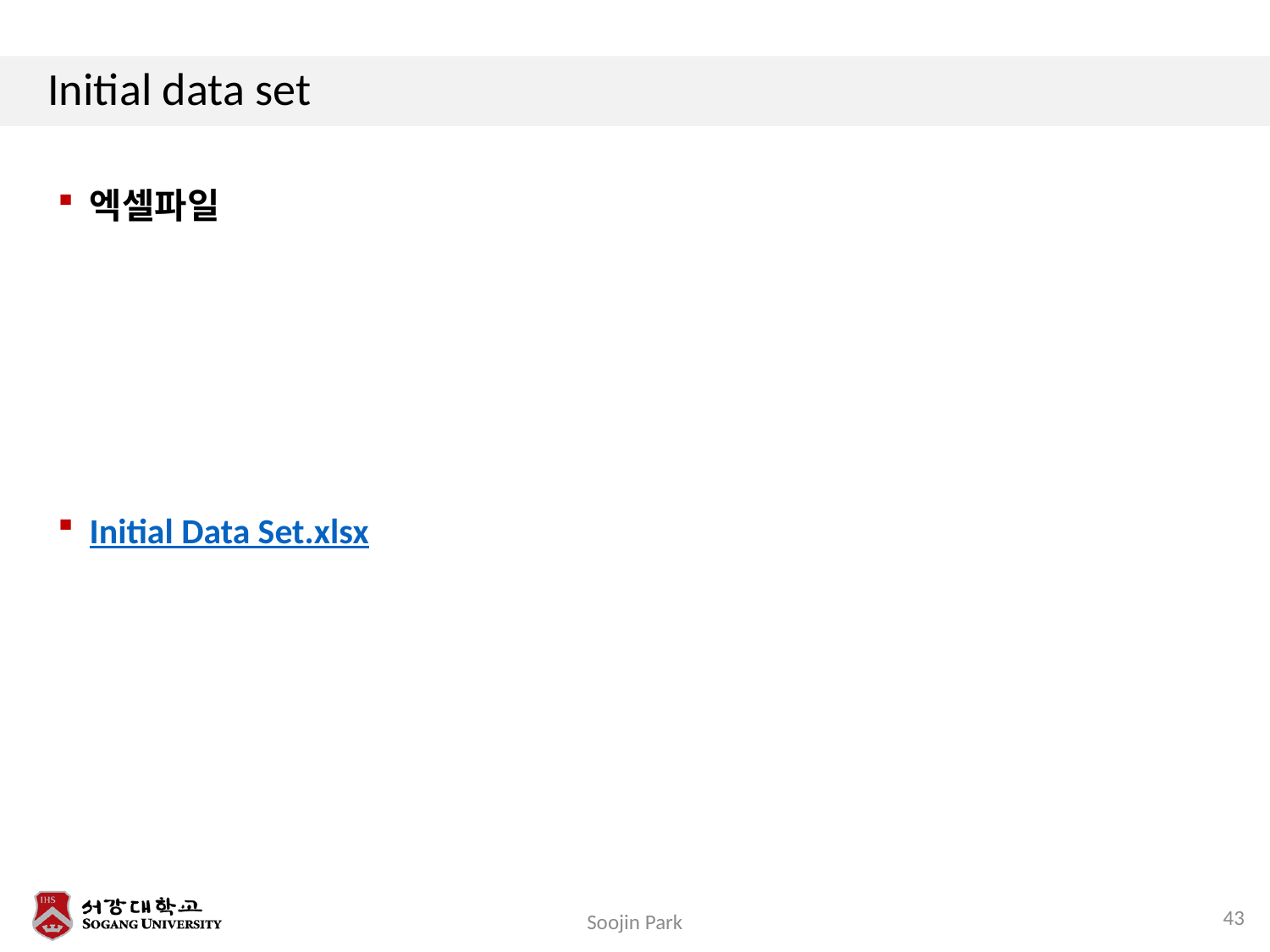

# Initial data set
엑셀파일

Initial Data Set.xlsx
43
Soojin Park